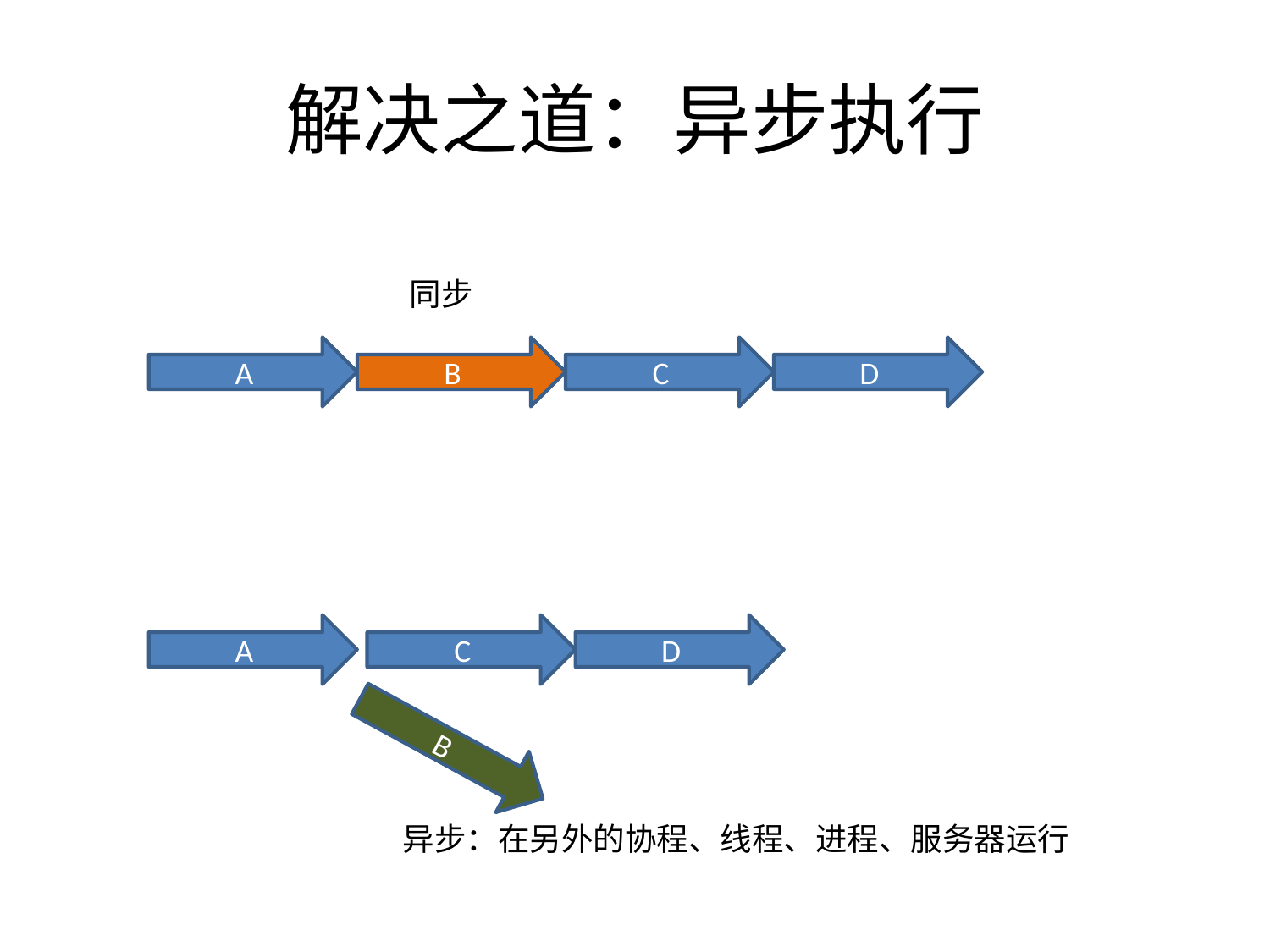

# 解决之道：异步执行
同步
A
B
C
D
A
C
D
B
异步：在另外的协程、线程、进程、服务器运行